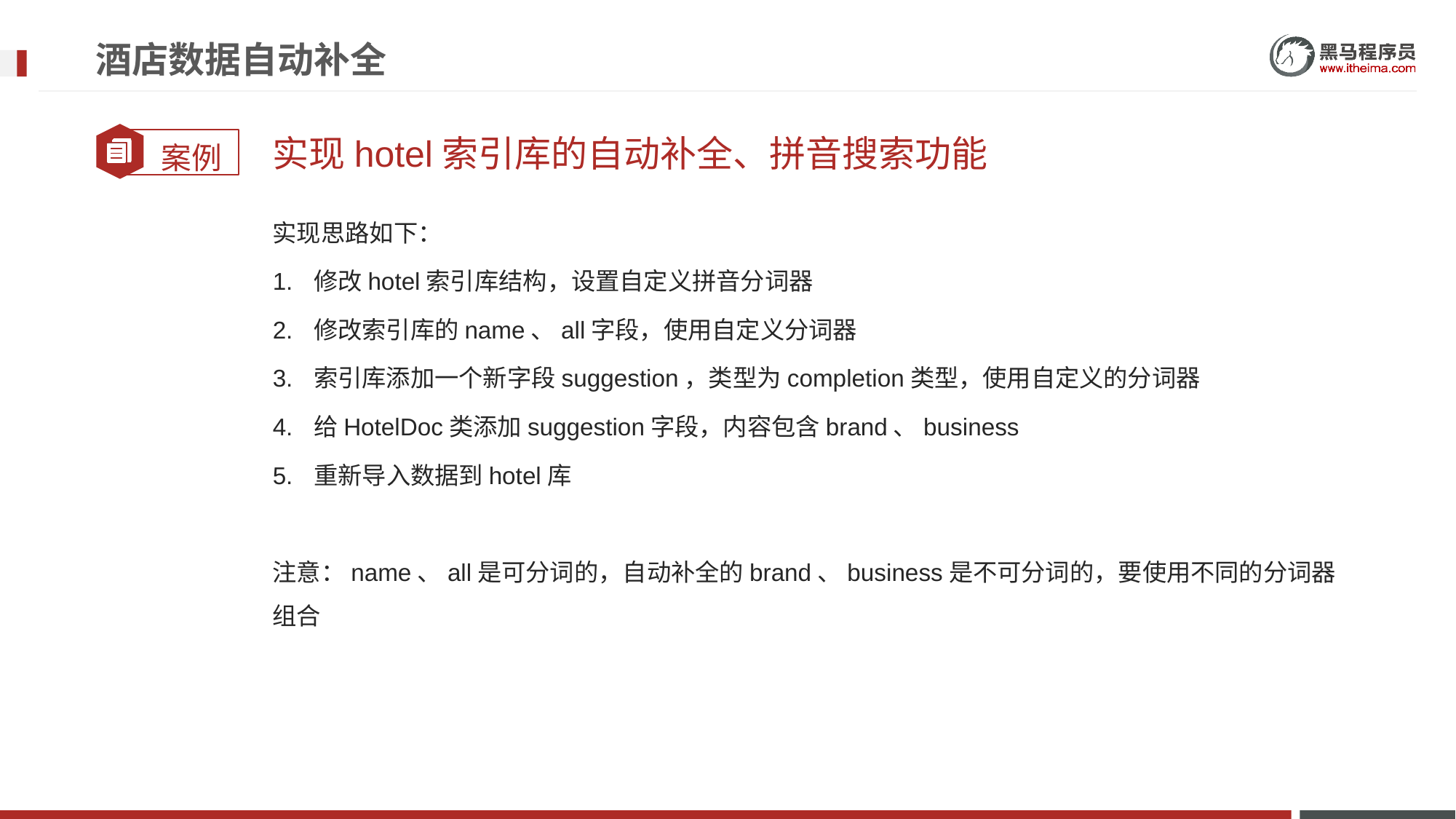

# 酒店数据自动补全
实现hotel索引库的自动补全、拼音搜索功能
实现思路如下：
修改hotel索引库结构，设置自定义拼音分词器
修改索引库的name、all字段，使用自定义分词器
索引库添加一个新字段suggestion，类型为completion类型，使用自定义的分词器
给HotelDoc类添加suggestion字段，内容包含brand、business
重新导入数据到hotel库

注意：name、all是可分词的，自动补全的brand、business是不可分词的，要使用不同的分词器组合